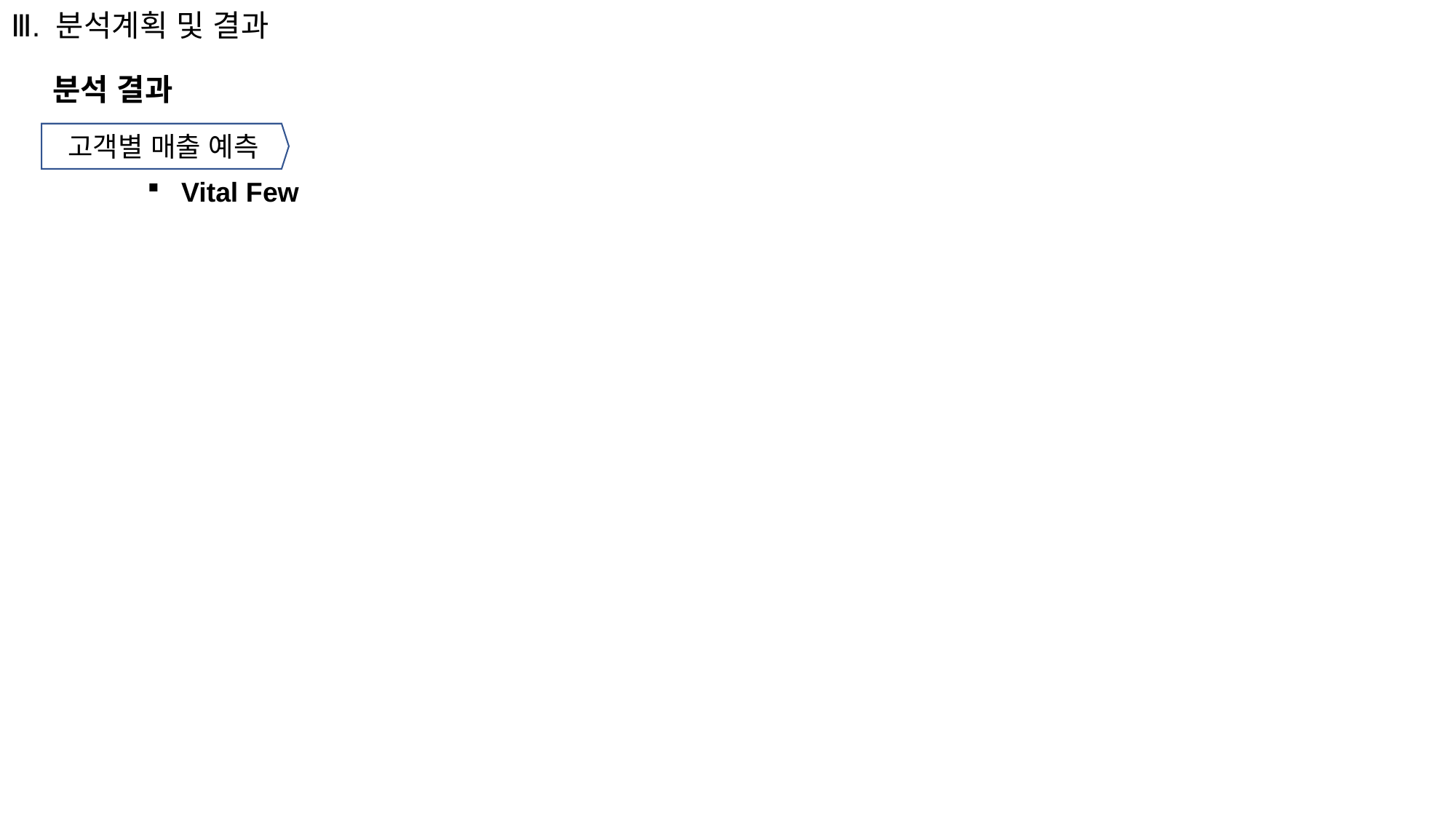

# Ⅲ. 분석계획 및 결과
분석 결과
고객별 매출 예측
Vital Few